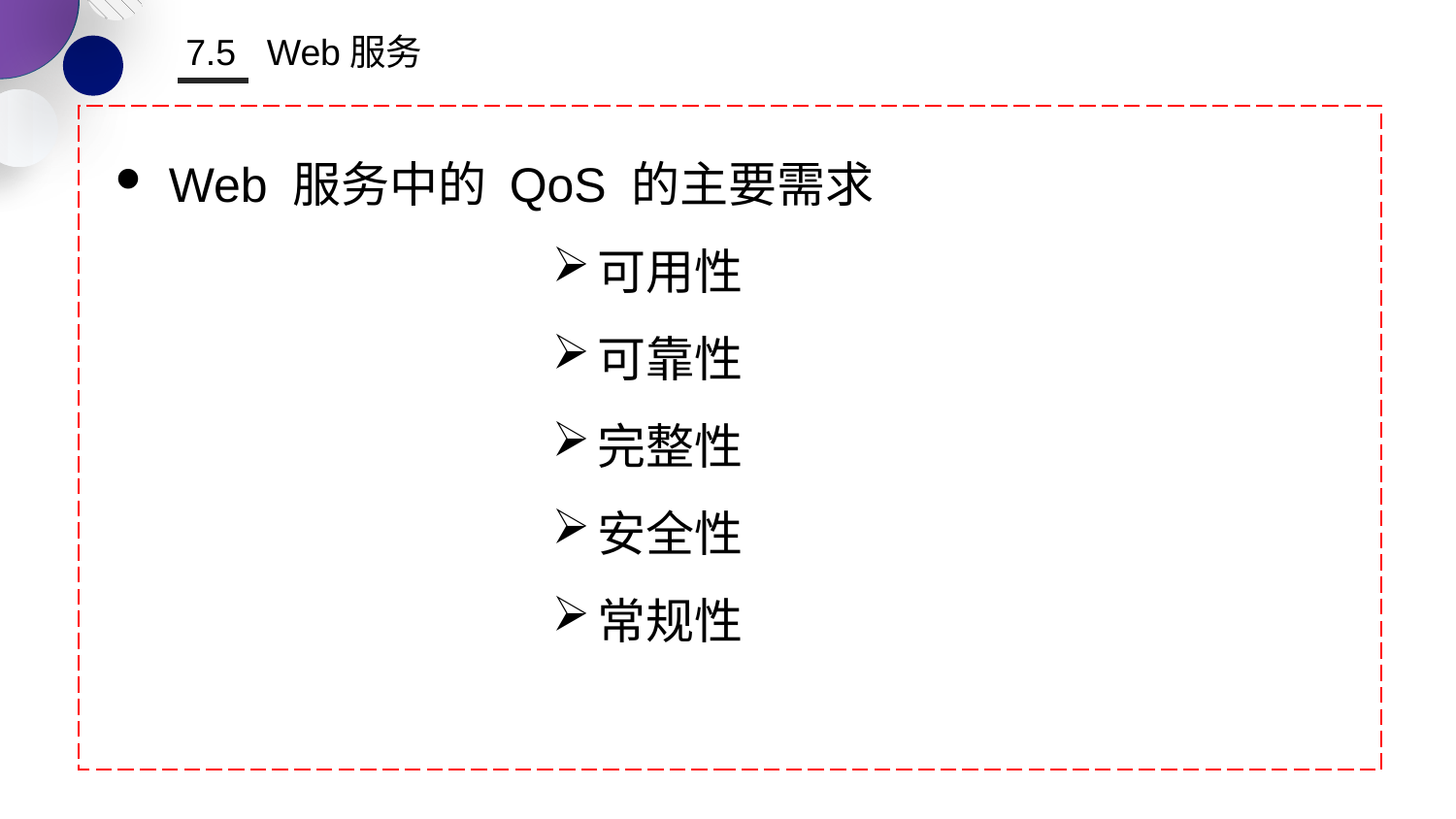

7.5   Web服务

  Web 服务中的 QoS 的主要需求
可用性
可靠性
完整性
安全性
常规性